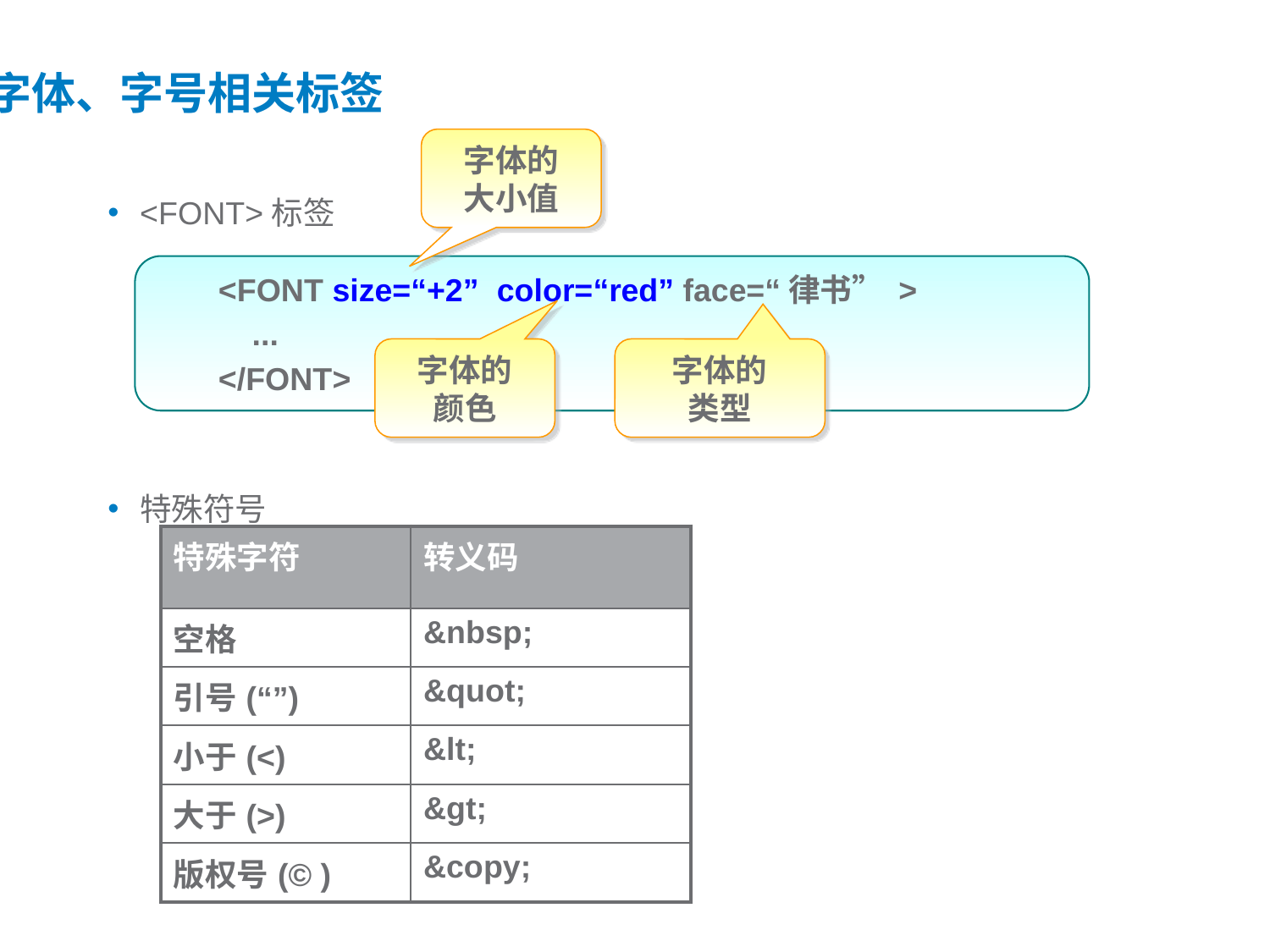

# 字体、字号相关标签
字体的
大小值
<FONT>标签

特殊符号

<FONT size=“+2”  color=“red” face=“律书” >
	 ...
</FONT>
字体的
颜色
字体的
类型

| 特殊字符 | 转义码 |
| --- | --- |
| 空格 | &nbsp; |
| 引号(“”) | &quot; |
| 小于(<) | &lt; |
| 大于(>) | &gt; |
| 版权号(© ) | &copy; |